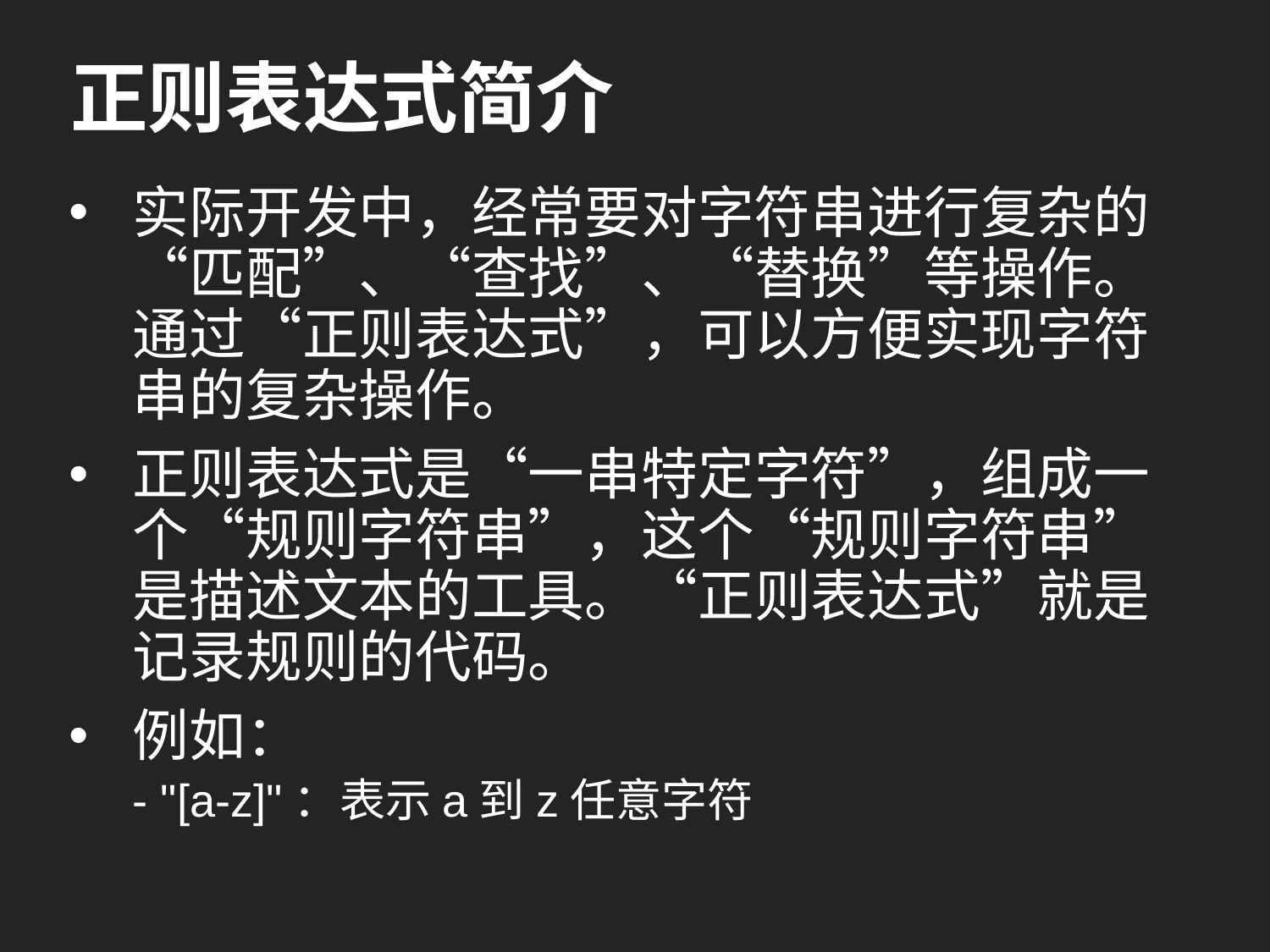

# 正则表达式简介
实际开发中，经常要对字符串进行复杂的“匹配”、“查找”、“替换”等操作。通过“正则表达式”，可以方便实现字符串的复杂操作。
正则表达式是“一串特定字符”，组成一个“规则字符串”，这个“规则字符串”是描述文本的工具。“正则表达式”就是记录规则的代码。
例如：
- "[a-z]"：表示a到z任意字符